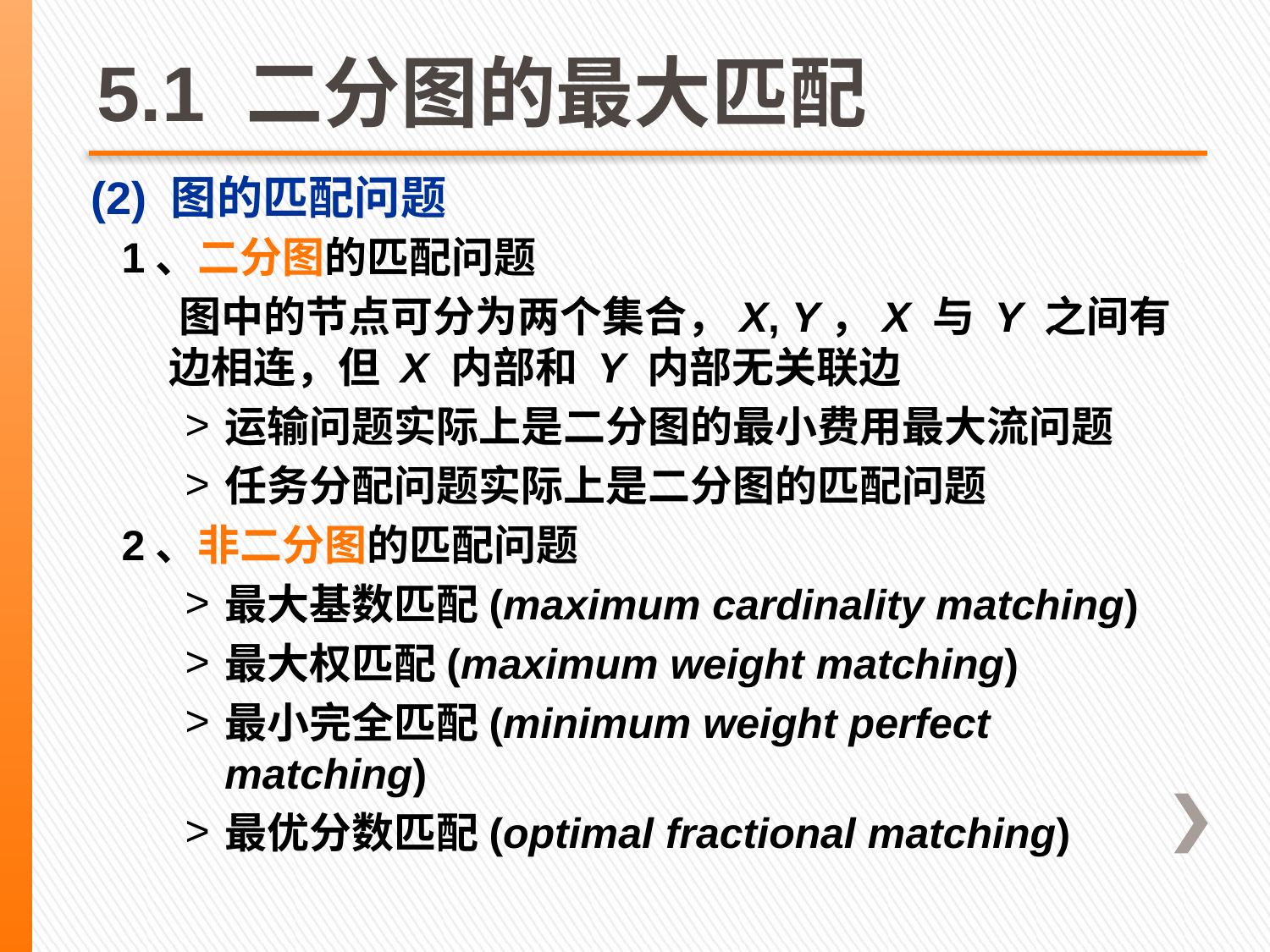

# 5.1 二分图的最大匹配
(2) 图的匹配问题
1、二分图的匹配问题
     图中的节点可分为两个集合，X, Y，X 与 Y 之间有边相连，但 X 内部和 Y 内部无关联边
运输问题实际上是二分图的最小费用最大流问题
任务分配问题实际上是二分图的匹配问题
2、非二分图的匹配问题
最大基数匹配(maximum cardinality matching)
最大权匹配(maximum weight matching)
最小完全匹配(minimum weight perfect matching)
最优分数匹配(optimal fractional matching)